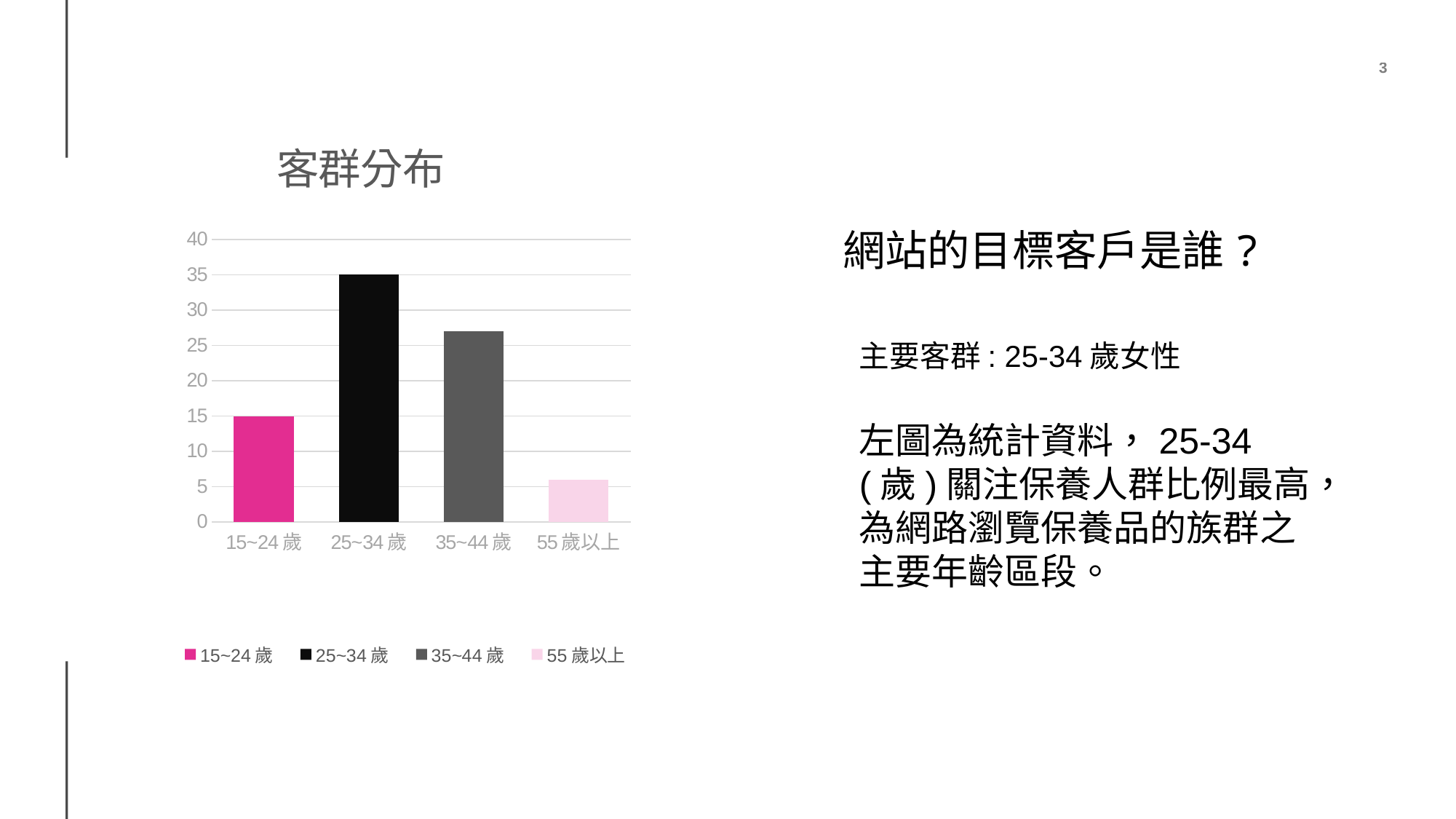

### Chart: 客群分布

| Category | 列 |
|---|---|
| 15~24歲 | 15.0 |
| 25~34歲 | 35.0 |
| 35~44歲 | 27.0 |
| 55歲以上 | 6.0 |
# 網站的目標客戶是誰?

主要客群: 25-34歲女性

左圖為統計資料，25-34 (歲)關注保養人群比例最高，為網路瀏覽保養品的族群之主要年齡區段。